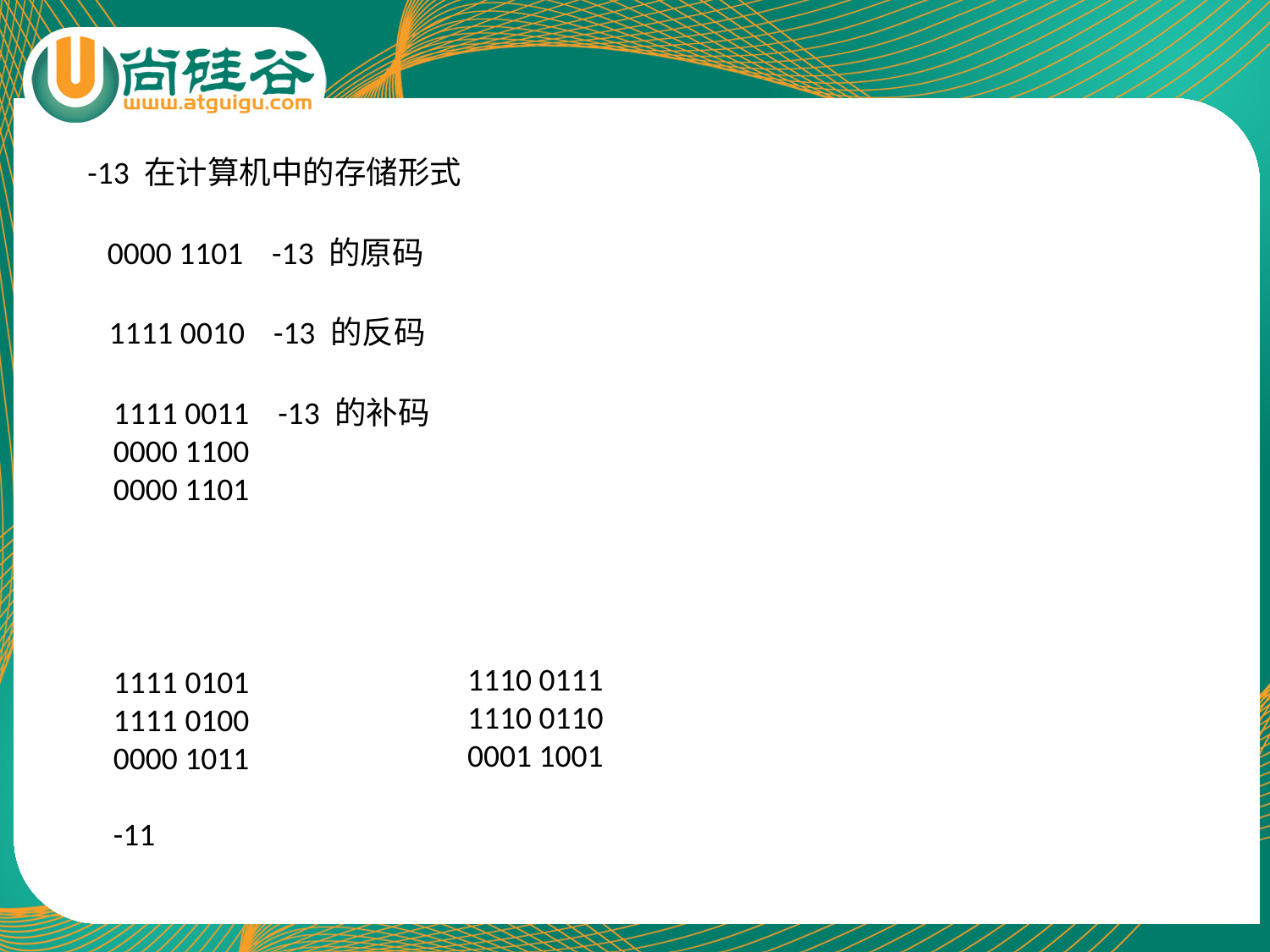

-13 在计算机中的存储形式
0000 1101    -13 的原码
1111 0010    -13 的反码
1111 0011    -13 的补码
0000 1100
0000 1101
1110 0111
1110 0110
0001 1001
1111 0101
1111 0100
0000 1011

-11